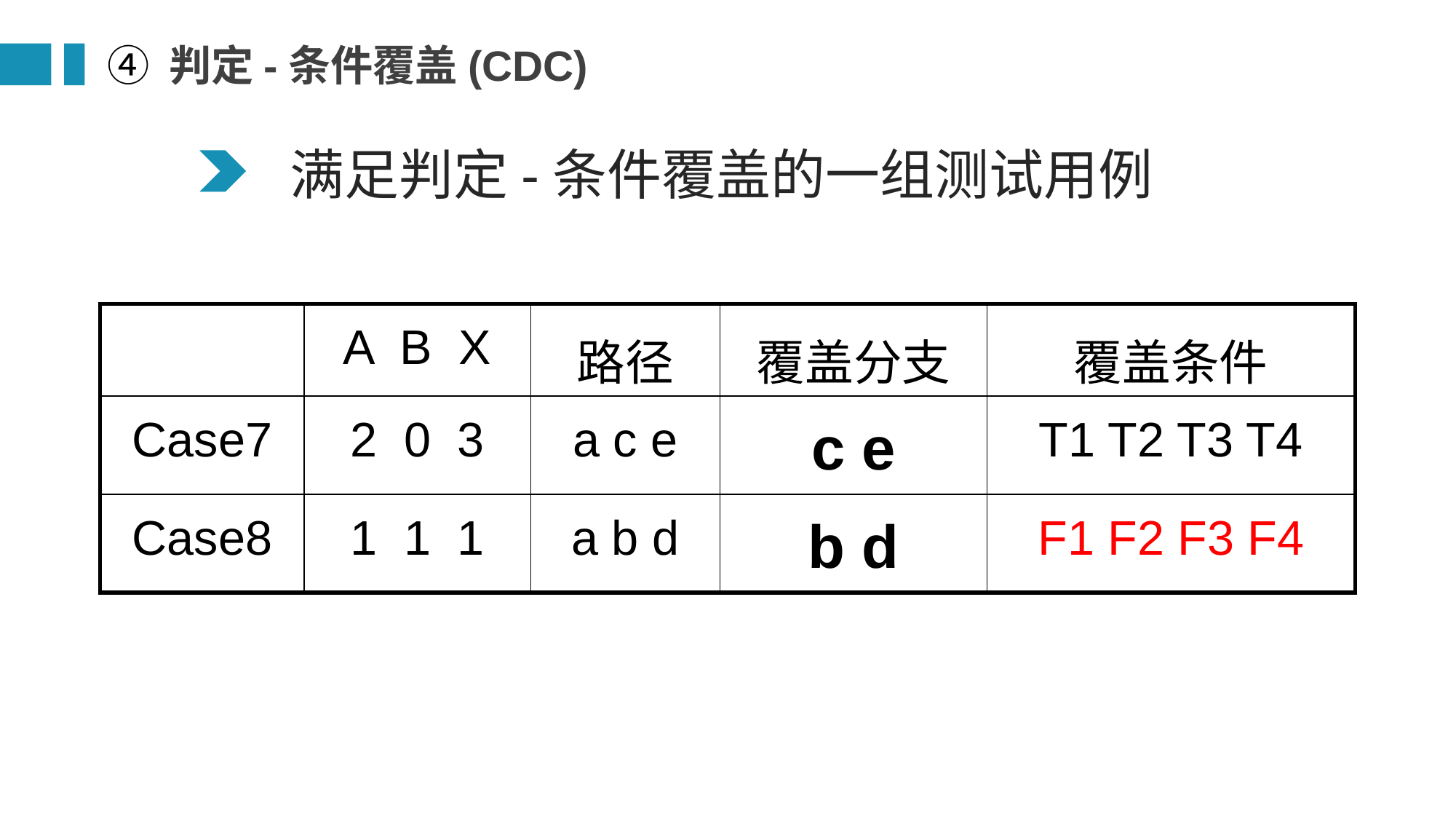

④ 判定-条件覆盖(CDC)

满足判定-条件覆盖的一组测试用例

|  | A B X | 路径 | 覆盖分支 | 覆盖条件 |
| --- | --- | --- | --- | --- |
| Case7 | 2 0 3 | a c e | c e | T1 T2 T3 T4 |
| Case8 | 1 1 1 | a b d | b d | F1 F2 F3 F4 |
67